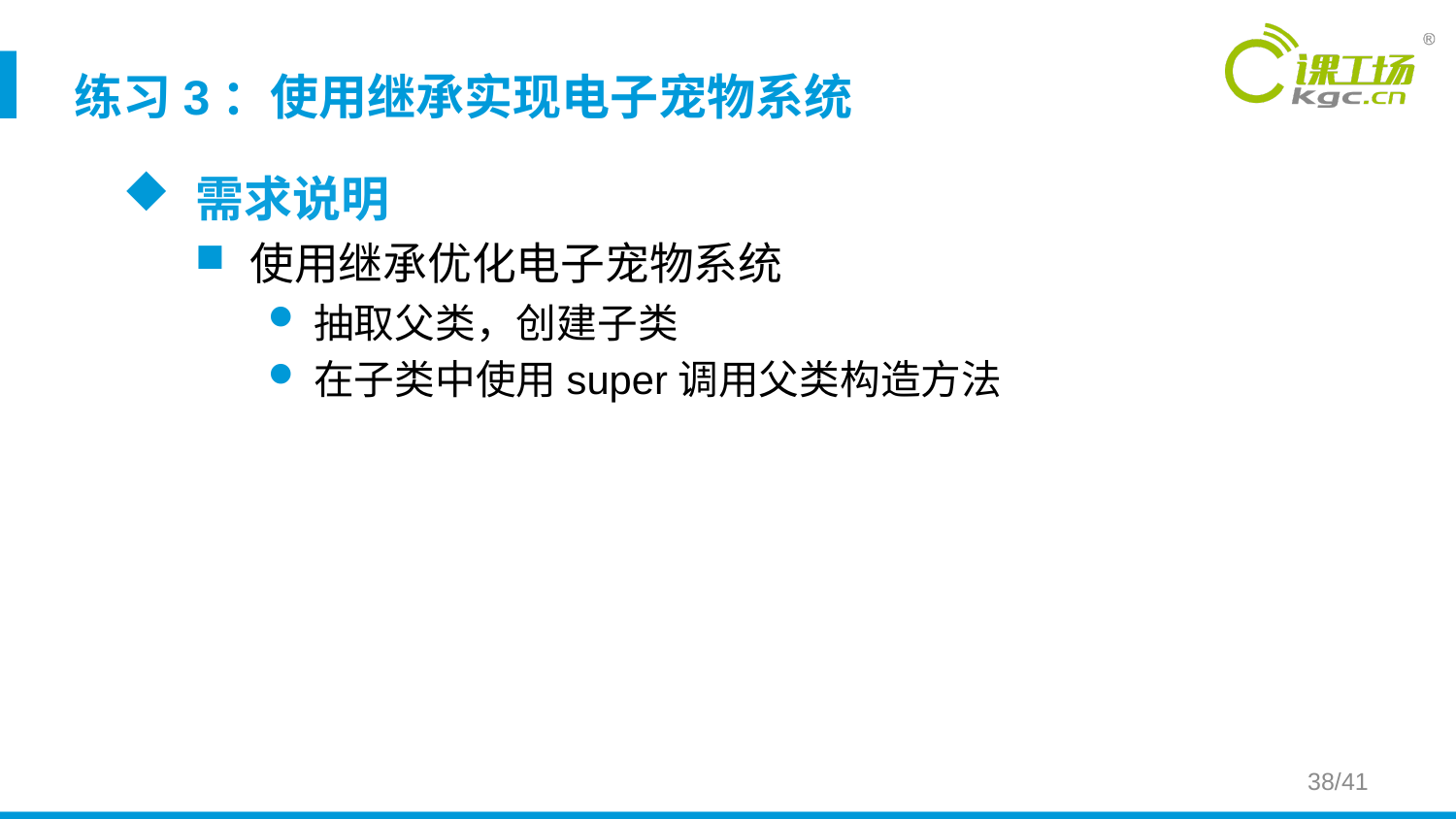

练习3：使用继承实现电子宠物系统
需求说明
使用继承优化电子宠物系统
抽取父类，创建子类
在子类中使用super调用父类构造方法

38/41